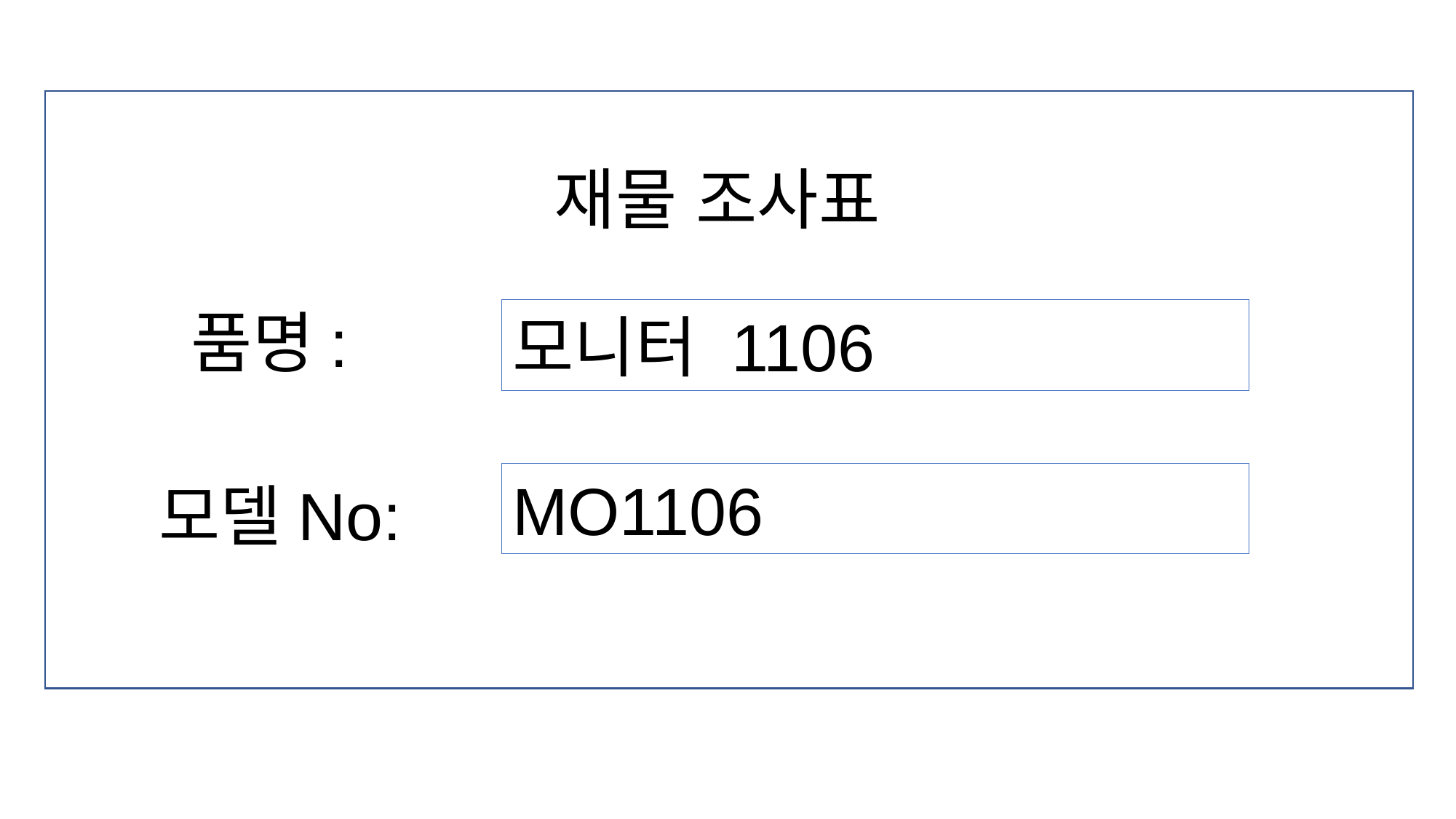

재물 조사표
품명:
모니터 1106
MO1106
모델No: